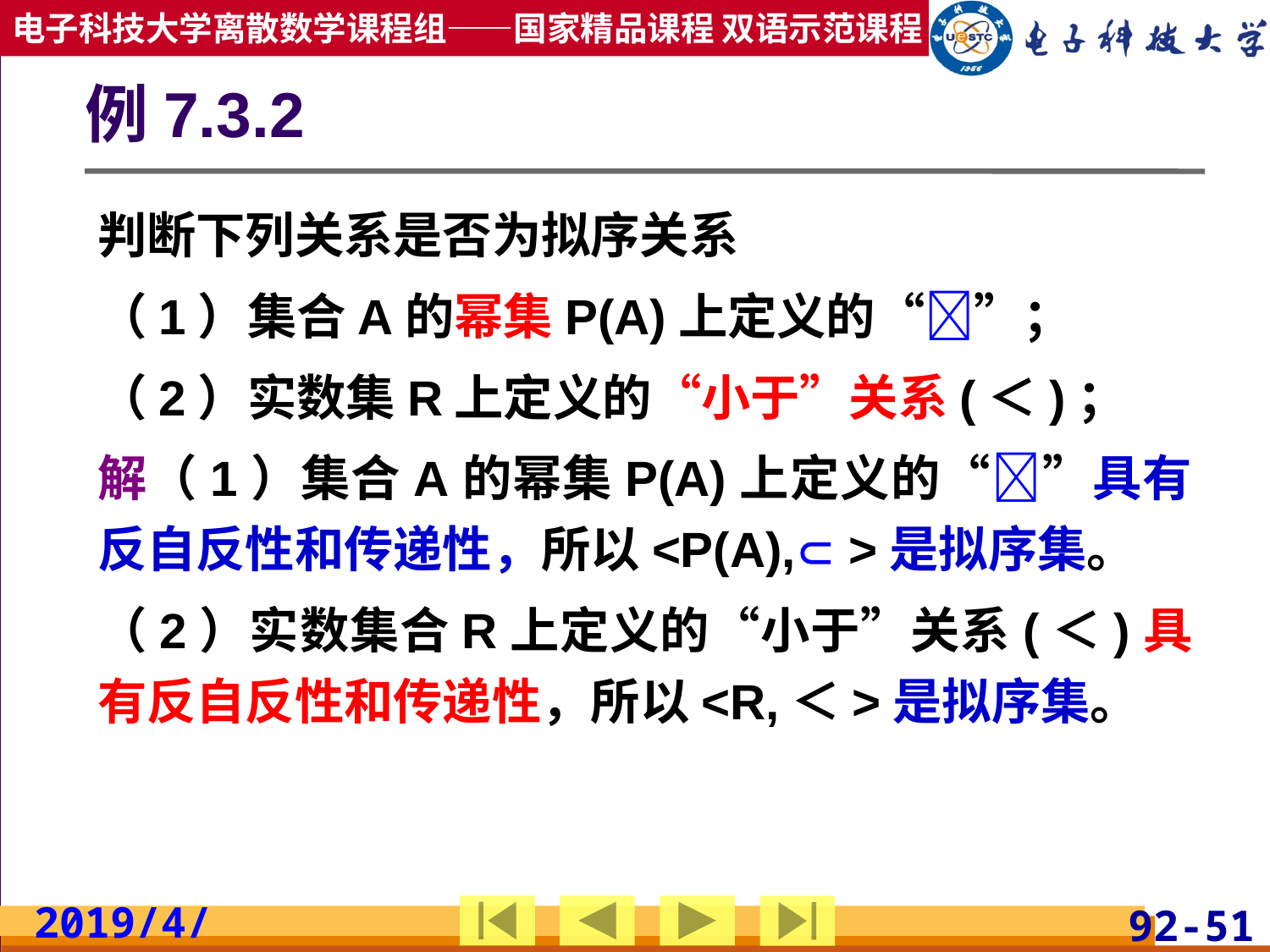

# 例7.3.2
判断下列关系是否为拟序关系
（1）集合A的幂集P(A)上定义的“⊂”；
（2）实数集R上定义的“小于”关系(＜)；
解（1）集合A的幂集P(A)上定义的“⊂”具有反自反性和传递性，所以<P(A),⊂ >是拟序集。
（2）实数集合R上定义的“小于”关系(＜)具有反自反性和传递性，所以<R,＜>是拟序集。
2019/4/17